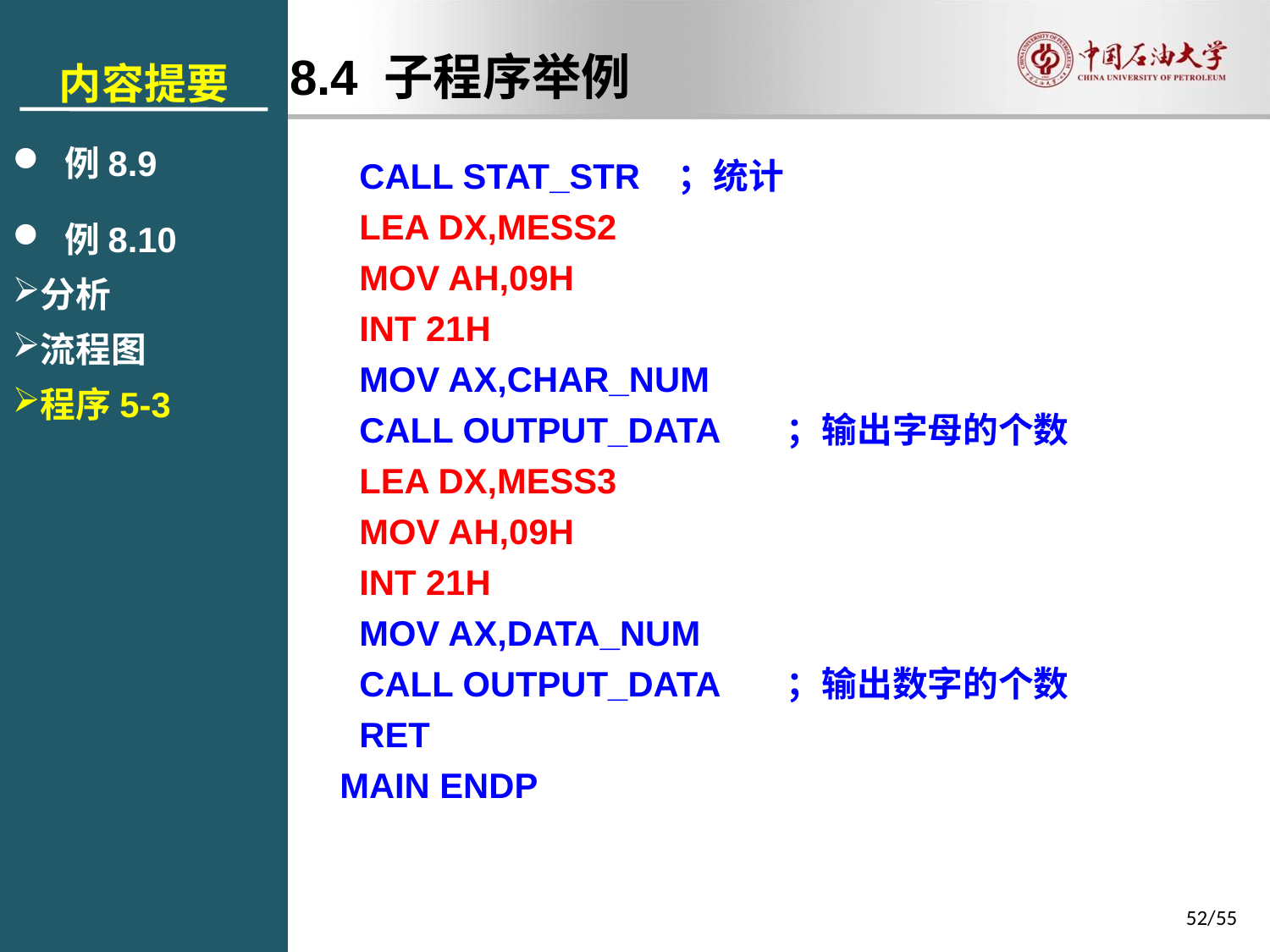

内容提要
 例8.9
 例8.10
分析
流程图
程序5-3
8.4 子程序举例
    CALL STAT_STR   ；统计
    LEA DX,MESS2
    MOV AH,09H
    INT 21H
    MOV AX,CHAR_NUM
    CALL OUTPUT_DATA      ；输出字母的个数
    LEA DX,MESS3
    MOV AH,09H
    INT 21H
    MOV AX,DATA_NUM
    CALL OUTPUT_DATA      ；输出数字的个数
    RET
  MAIN ENDP
52/55